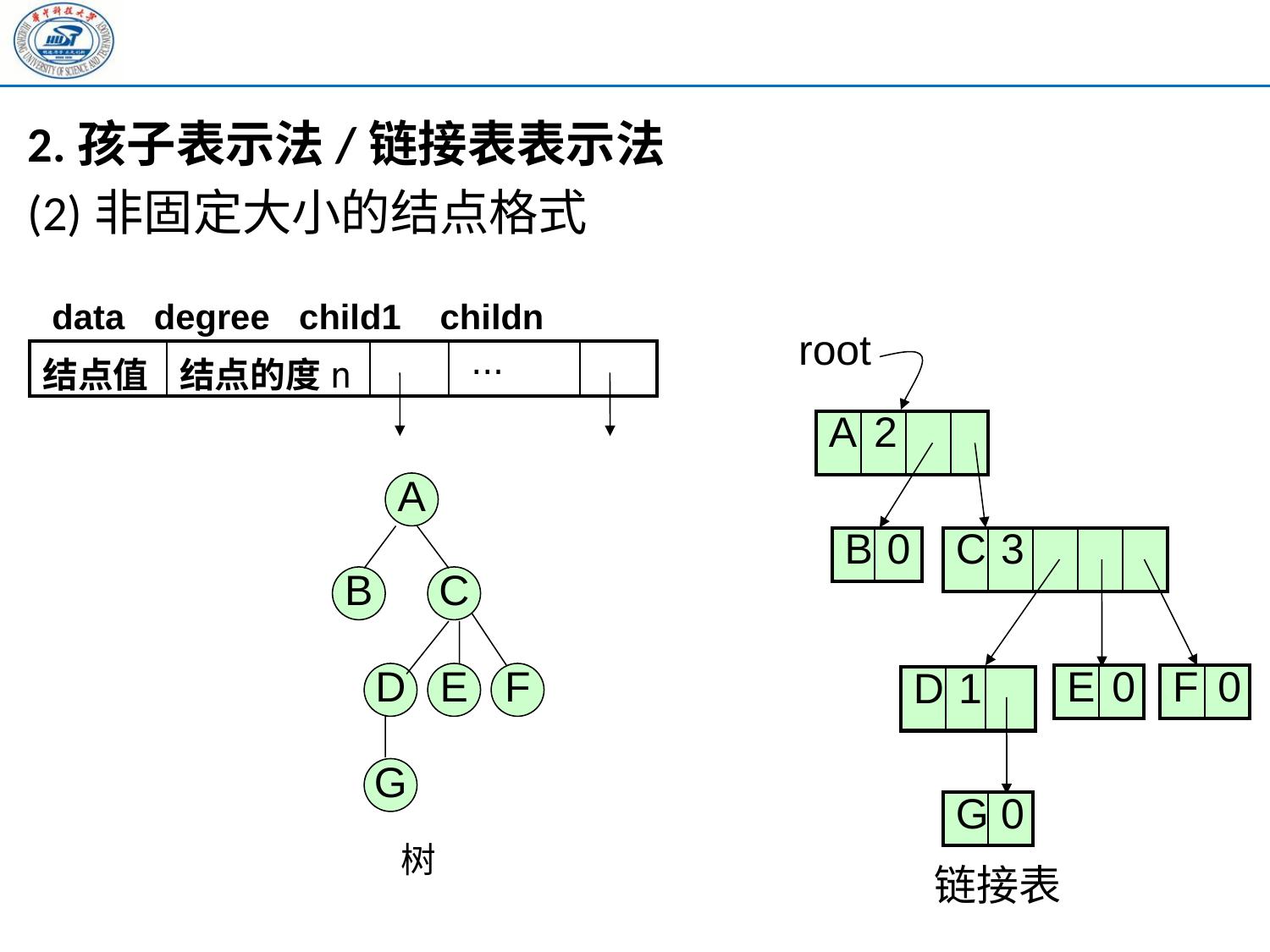

2.孩子表示法/链接表表示法
(2)非固定大小的结点格式
 data   degree   child1    childn
root
| 结点值 | 结点的度n |  | ... |  |
| --- | --- | --- | --- | --- |

| A | 2 |  |  |
| --- | --- | --- | --- |

A

| B | 0 |
| --- | --- |
| C | 3 |  |  |  |
| --- | --- | --- | --- | --- |

B
C

D
E
F
| F | 0 |
| --- | --- |
| E | 0 |
| --- | --- |
| D | 1 |  |
| --- | --- | --- |

G
| G | 0 |
| --- | --- |
树
链接表